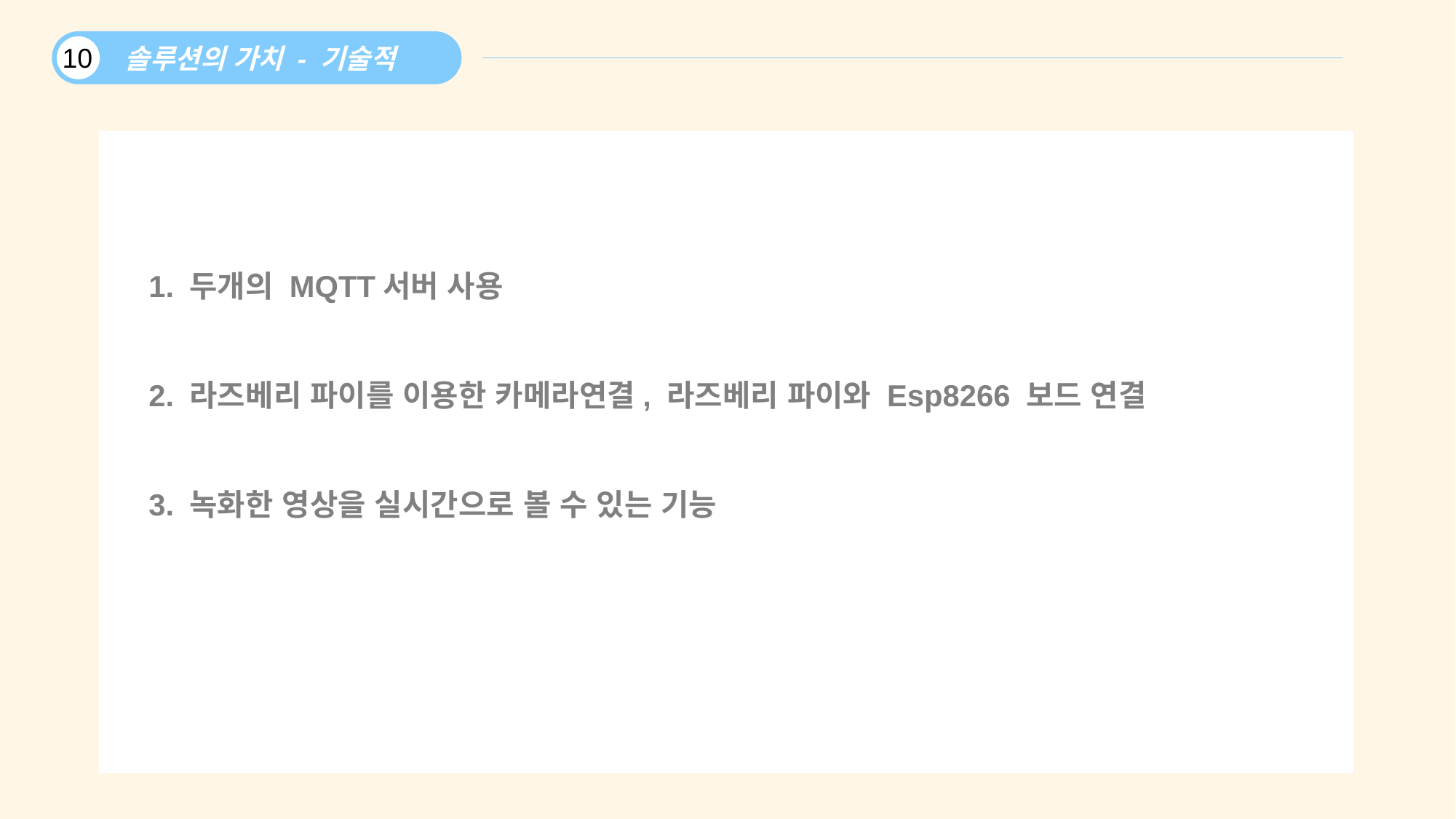

솔루션의 가치 - 기술적
10

1. 두개의 MQTT서버 사용

2. 라즈베리 파이를 이용한 카메라연결, 라즈베리 파이와 Esp8266 보드 연결

3. 녹화한 영상을 실시간으로 볼 수 있는 기능